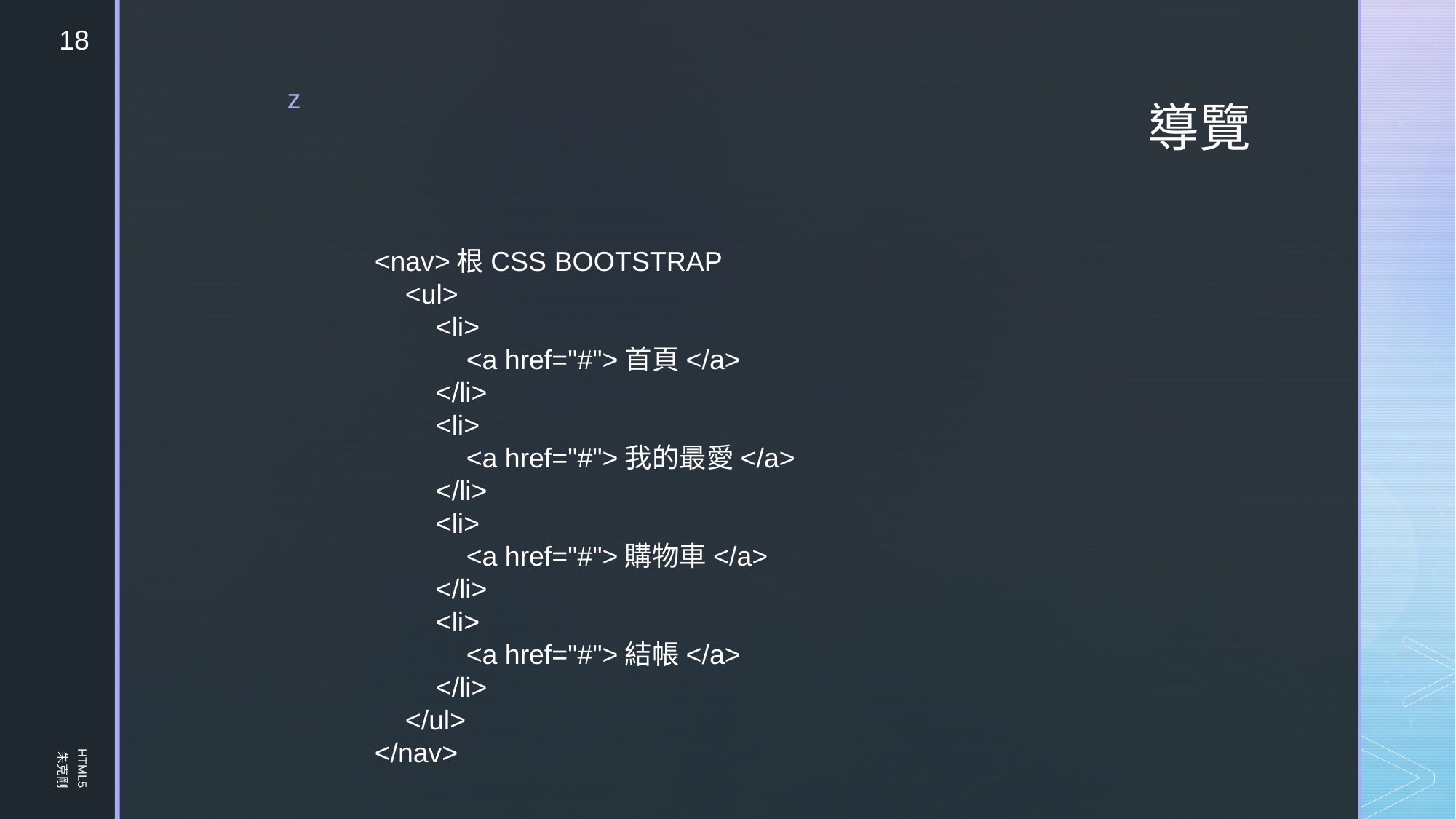

18
# 導覽
<nav>根CSS BOOTSTRAP
    <ul>
        <li>
            <a href="#">首頁</a>
        </li>
        <li>
            <a href="#">我的最愛</a>
        </li>
        <li>
            <a href="#">購物車</a>
        </li>
        <li>
            <a href="#">結帳</a>
        </li>
    </ul>
</nav>
HTML5
朱克剛